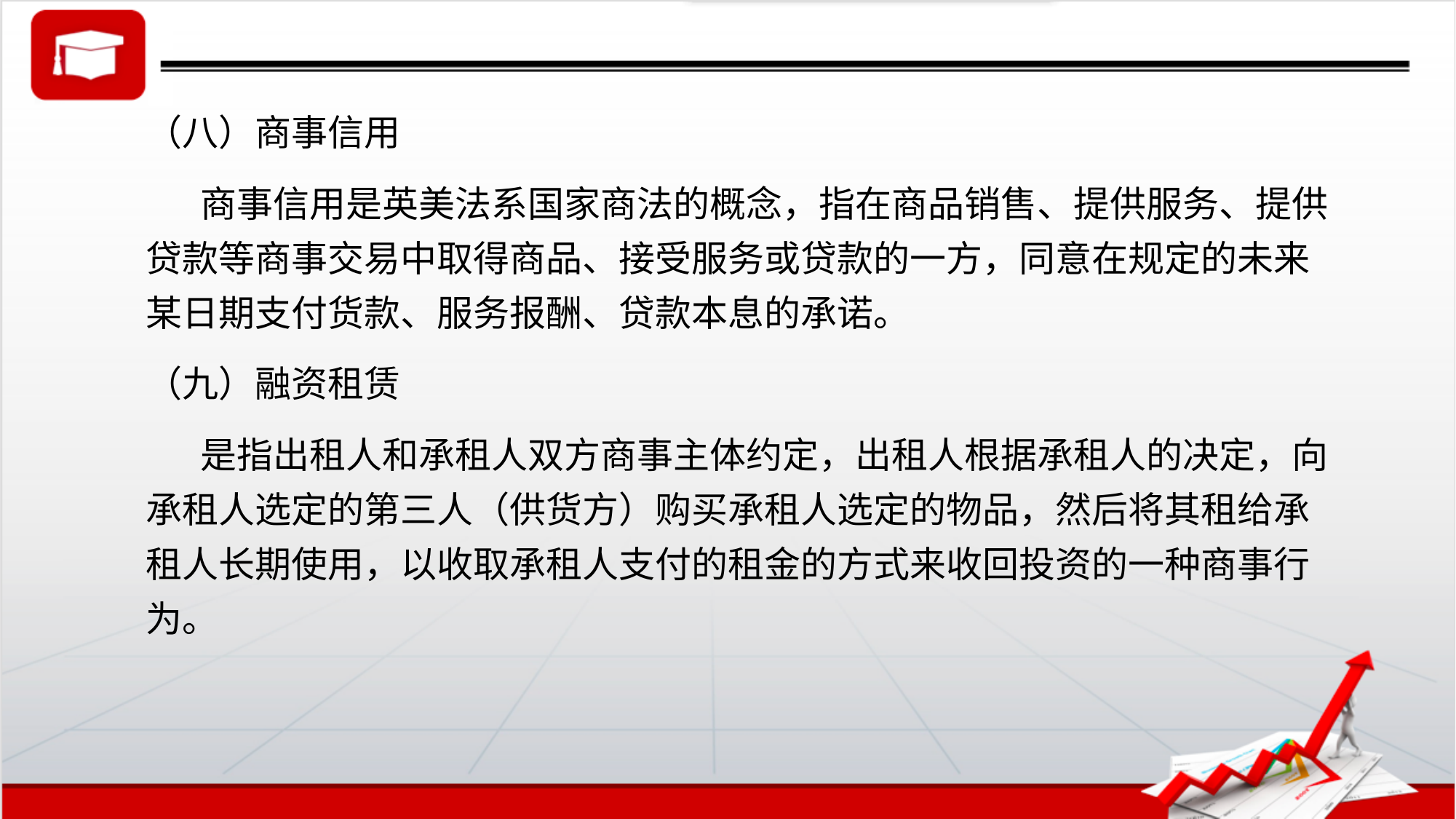

（八）商事信用
商事信用是英美法系国家商法的概念，指在商品销售、提供服务、提供贷款等商事交易中取得商品、接受服务或贷款的一方，同意在规定的未来某日期支付货款、服务报酬、贷款本息的承诺。
（九）融资租赁
是指出租人和承租人双方商事主体约定，出租人根据承租人的决定，向承租人选定的第三人（供货方）购买承租人选定的物品，然后将其租给承租人长期使用，以收取承租人支付的租金的方式来收回投资的一种商事行为。